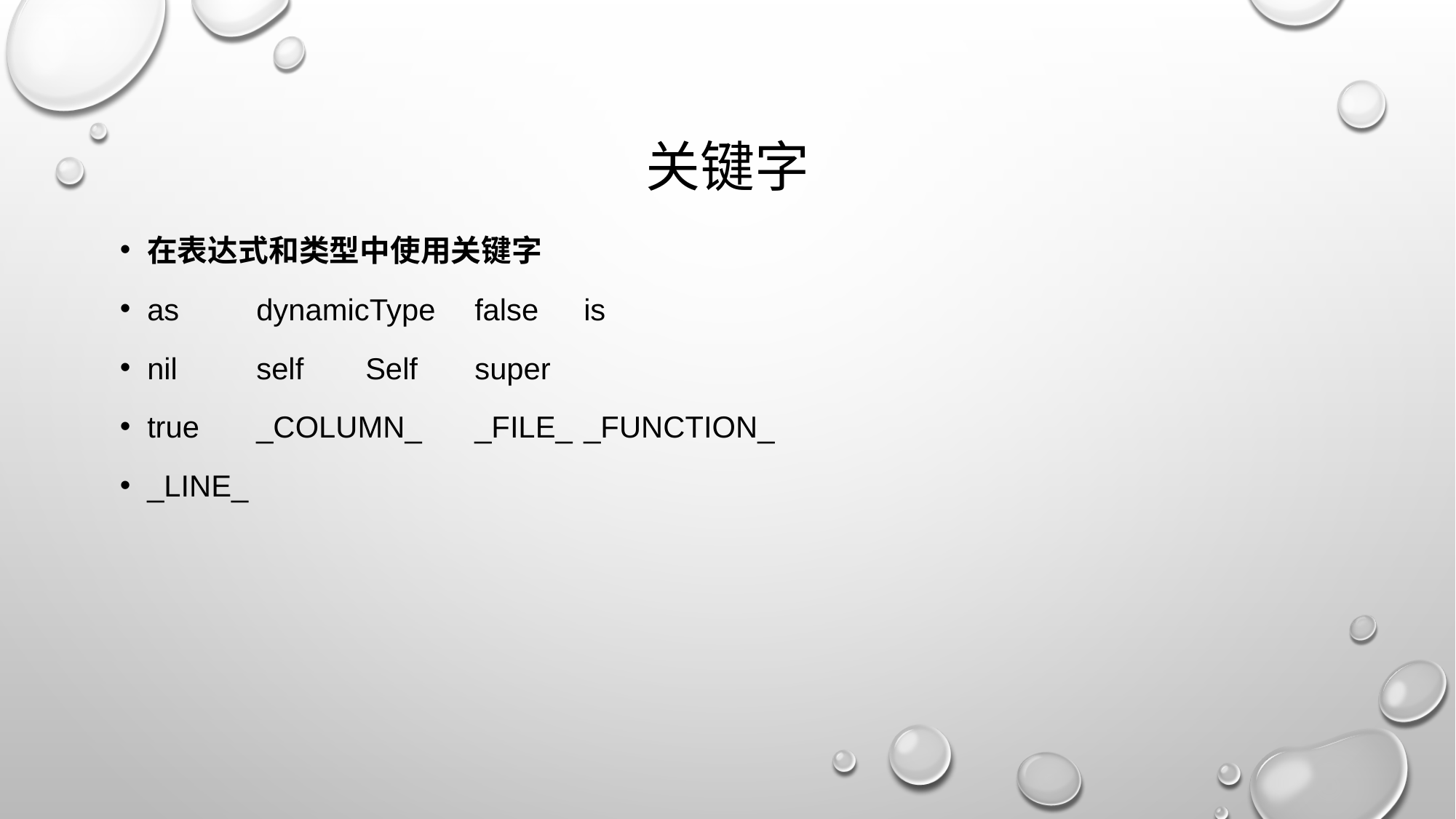

# 关键字
在表达式和类型中使用关键字
as	dynamicType	false	is
nil	self	Self	super
true	_COLUMN_	_FILE_	_FUNCTION_
_LINE_